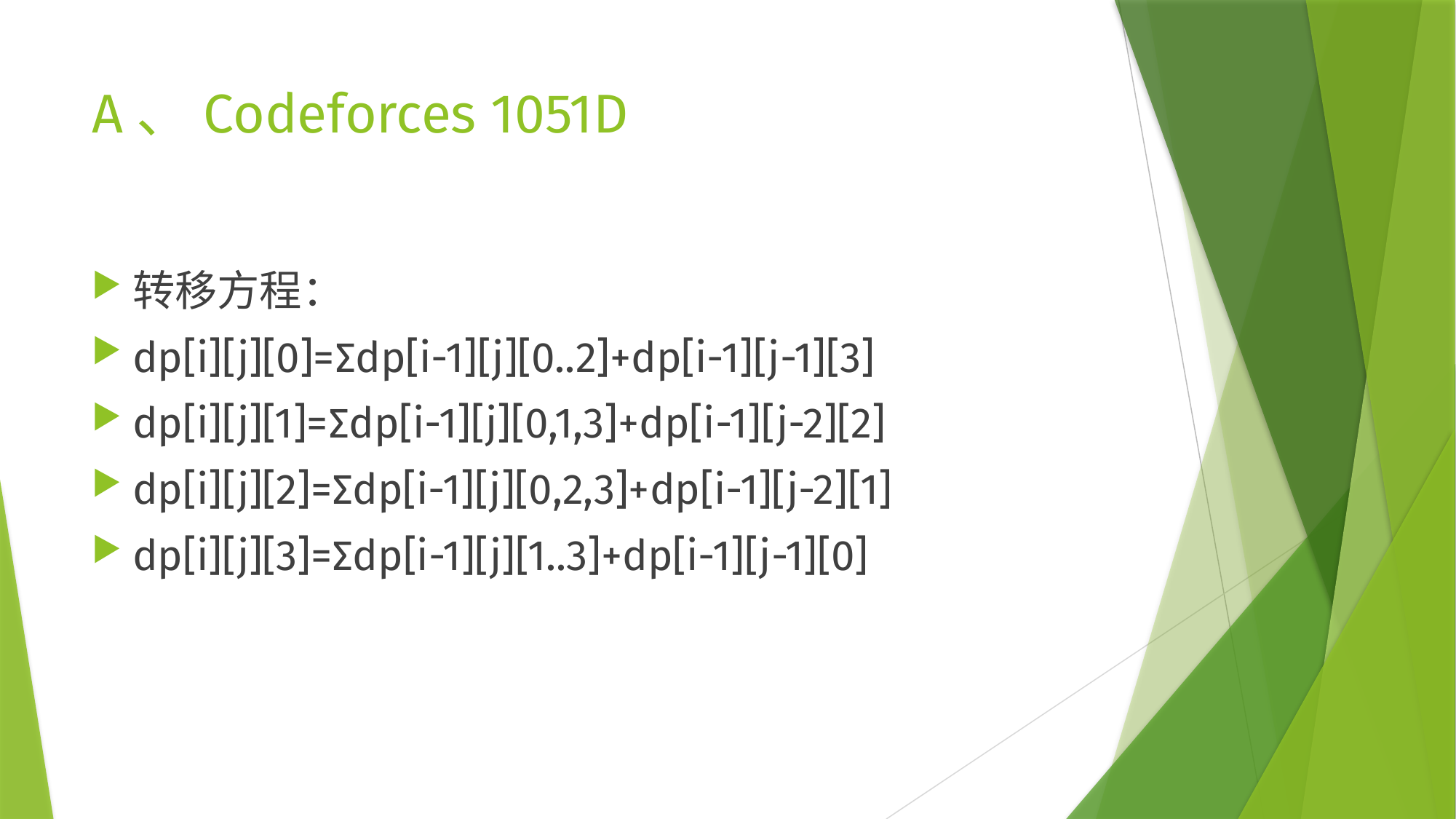

# A、Codeforces 1051D
转移方程：
dp[i][j][0]=∑dp[i-1][j][0..2]+dp[i-1][j-1][3]
dp[i][j][1]=∑dp[i-1][j][0,1,3]+dp[i-1][j-2][2]
dp[i][j][2]=∑dp[i-1][j][0,2,3]+dp[i-1][j-2][1]
dp[i][j][3]=∑dp[i-1][j][1..3]+dp[i-1][j-1][0]